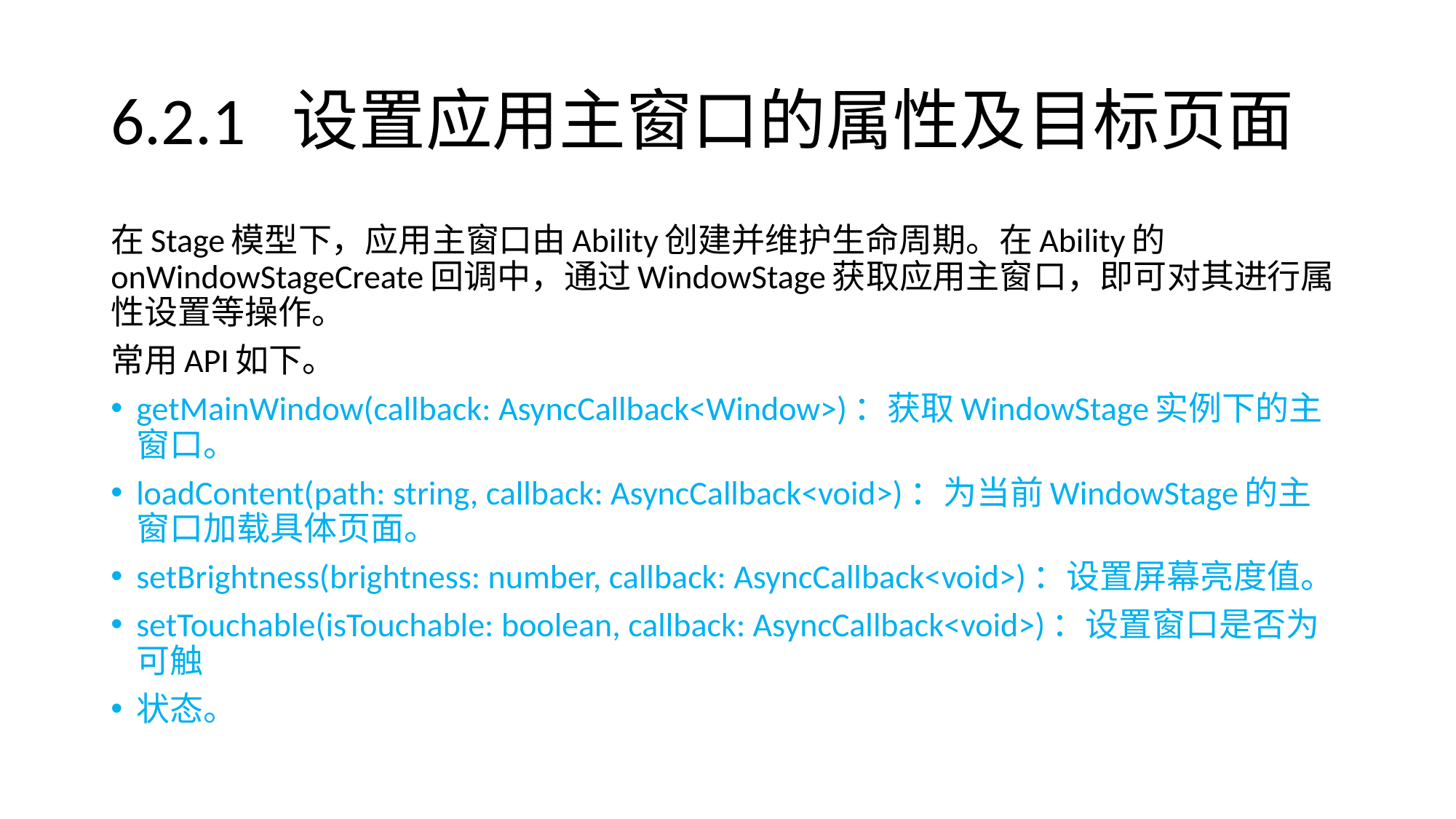

# 6.2.1  设置应用主窗口的属性及目标页面
在Stage模型下，应用主窗口由Ability创建并维护生命周期。在Ability的onWindowStageCreate回调中，通过WindowStage获取应用主窗口，即可对其进行属性设置等操作。
常用API如下。
getMainWindow(callback: AsyncCallback<Window>)：获取WindowStage实例下的主窗口。
loadContent(path: string, callback: AsyncCallback<void>)：为当前WindowStage的主窗口加载具体页面。
setBrightness(brightness: number, callback: AsyncCallback<void>)：设置屏幕亮度值。
setTouchable(isTouchable: boolean, callback: AsyncCallback<void>)：设置窗口是否为可触
状态。